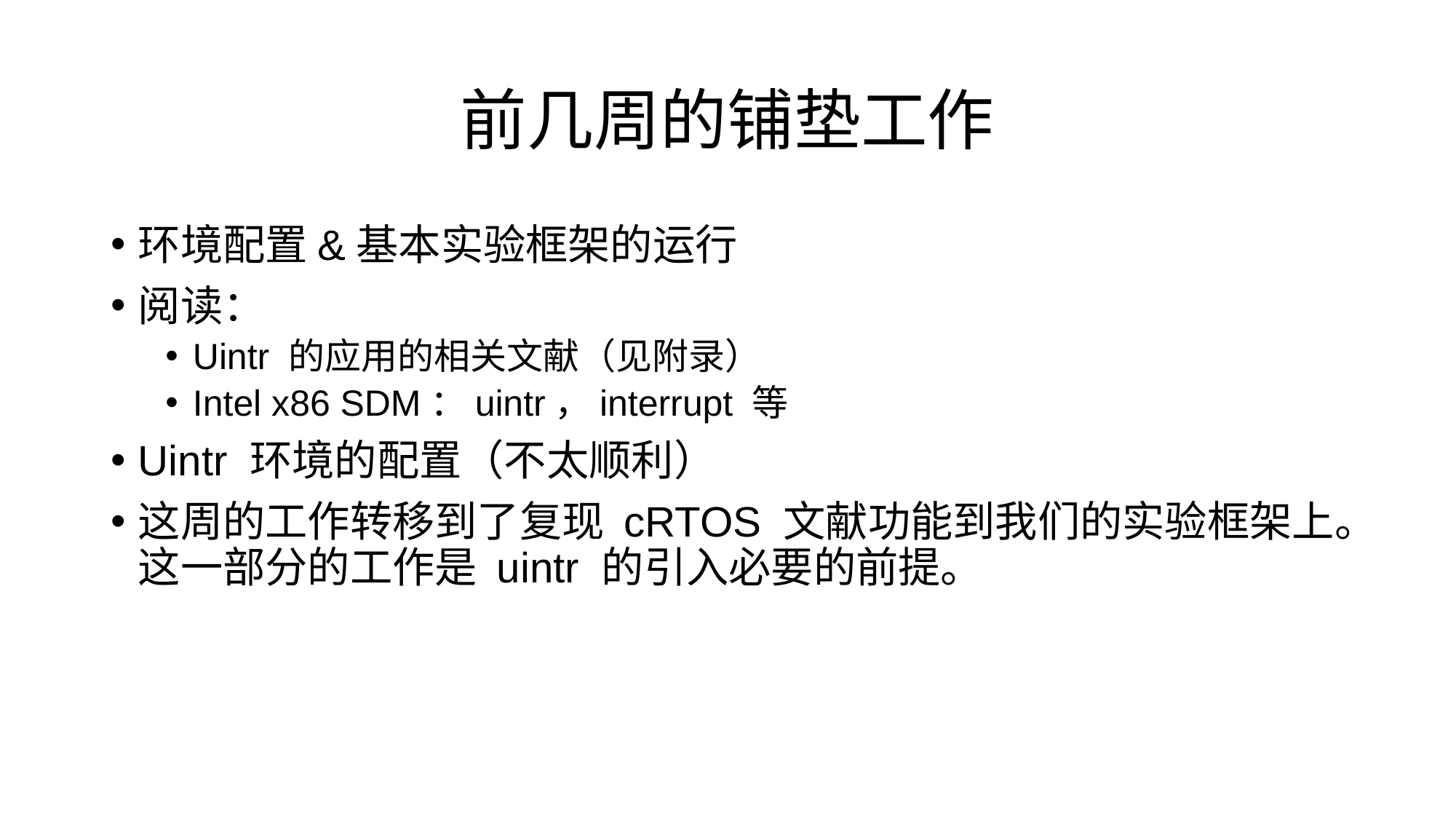

# 前几周的铺垫工作
环境配置&基本实验框架的运行
阅读：
Uintr 的应用的相关文献（见附录）
Intel x86 SDM：uintr，interrupt 等
Uintr 环境的配置（不太顺利）
这周的工作转移到了复现 cRTOS 文献功能到我们的实验框架上。这一部分的工作是 uintr 的引入必要的前提。